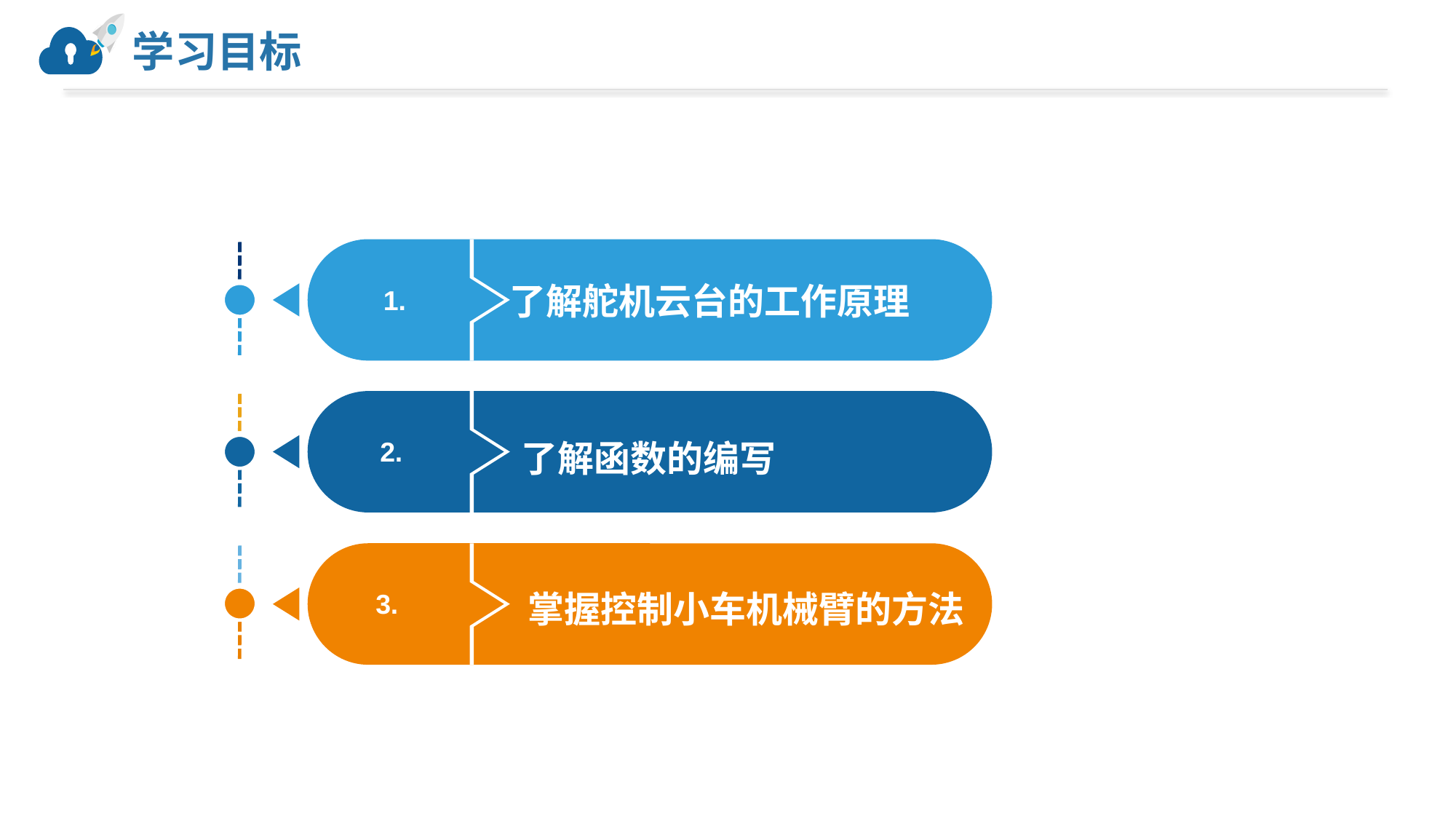

# 学习目标

1.

了解舵机云台的工作原理
  了解函数的编写

2.

掌握控制小车机械臂的方法
3.